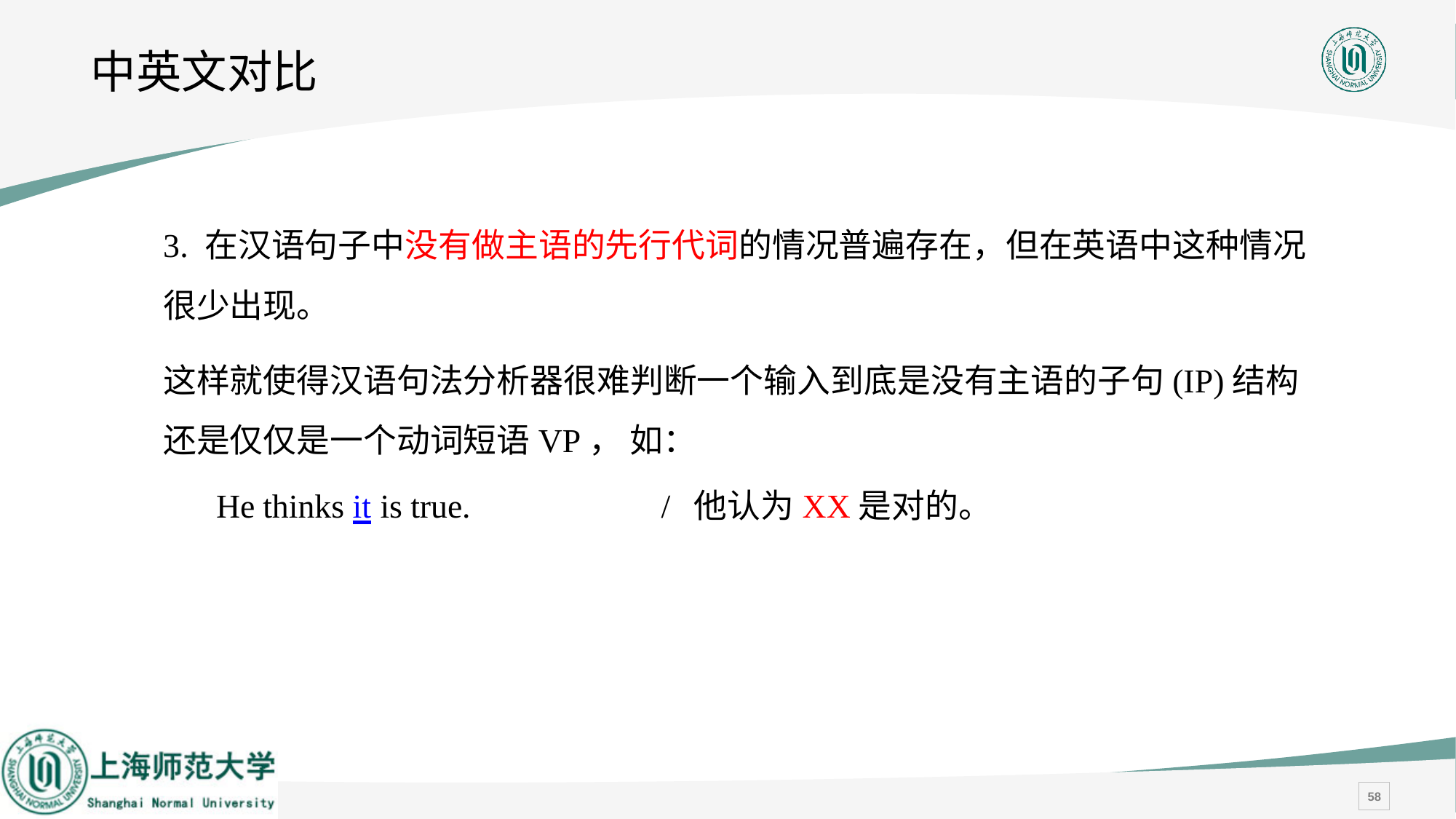

# 中英文对比
3. 在汉语句子中没有做主语的先行代词的情况普遍存在，但在英语中这种情况很少出现。
这样就使得汉语句法分析器很难判断一个输入到底是没有主语的子句(IP)结构还是仅仅是一个动词短语VP， 如：
He thinks it is true.	/	他认为XX是对的。